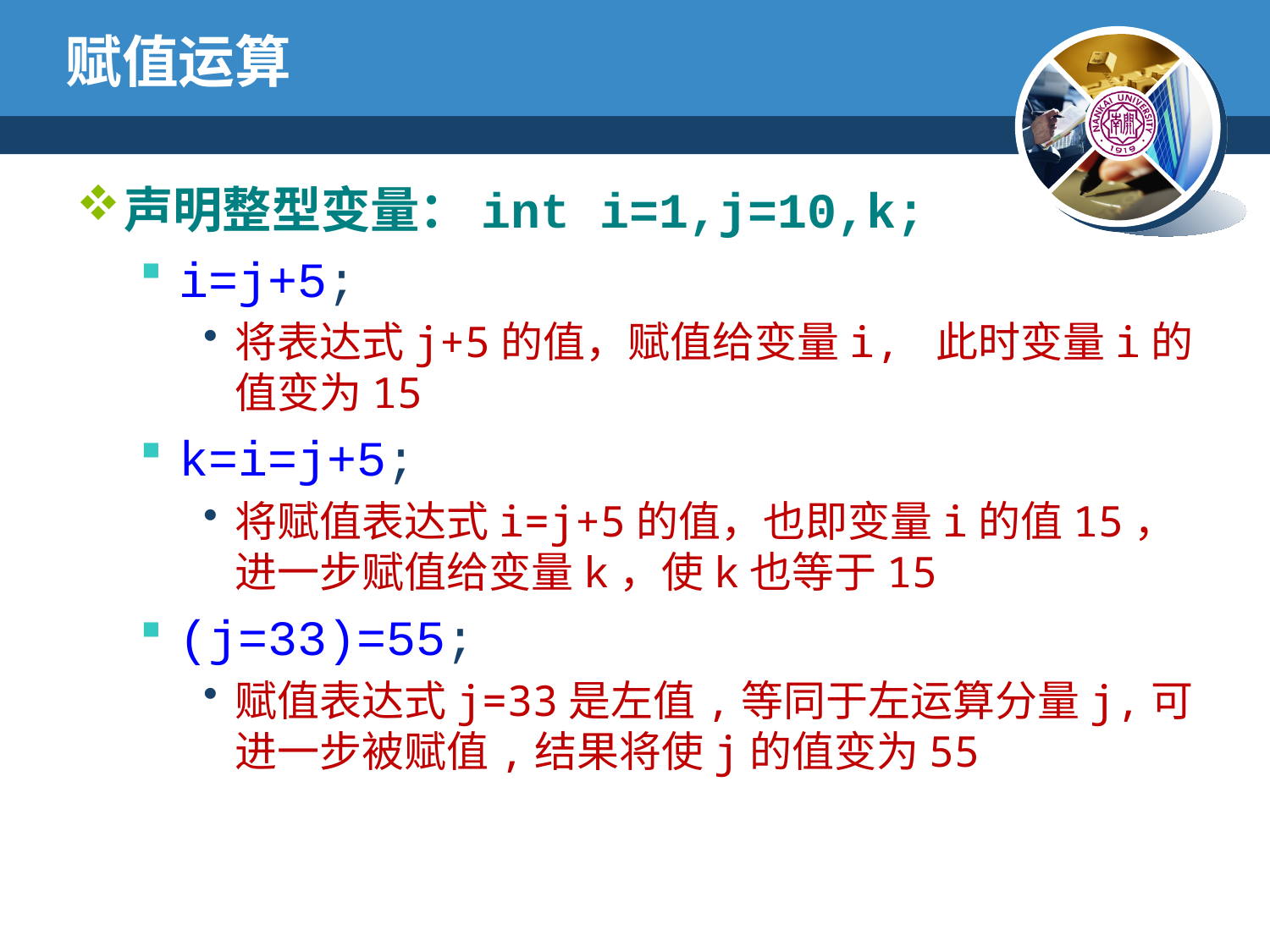

# 赋值运算
声明整型变量：int i=1,j=10,k;
i=j+5;
将表达式j+5的值，赋值给变量i, 此时变量i的值变为15
k=i=j+5;
将赋值表达式i=j+5的值，也即变量i的值15，进一步赋值给变量k，使k也等于15
(j=33)=55;
赋值表达式j=33是左值,等同于左运算分量j,可进一步被赋值,结果将使j的值变为55